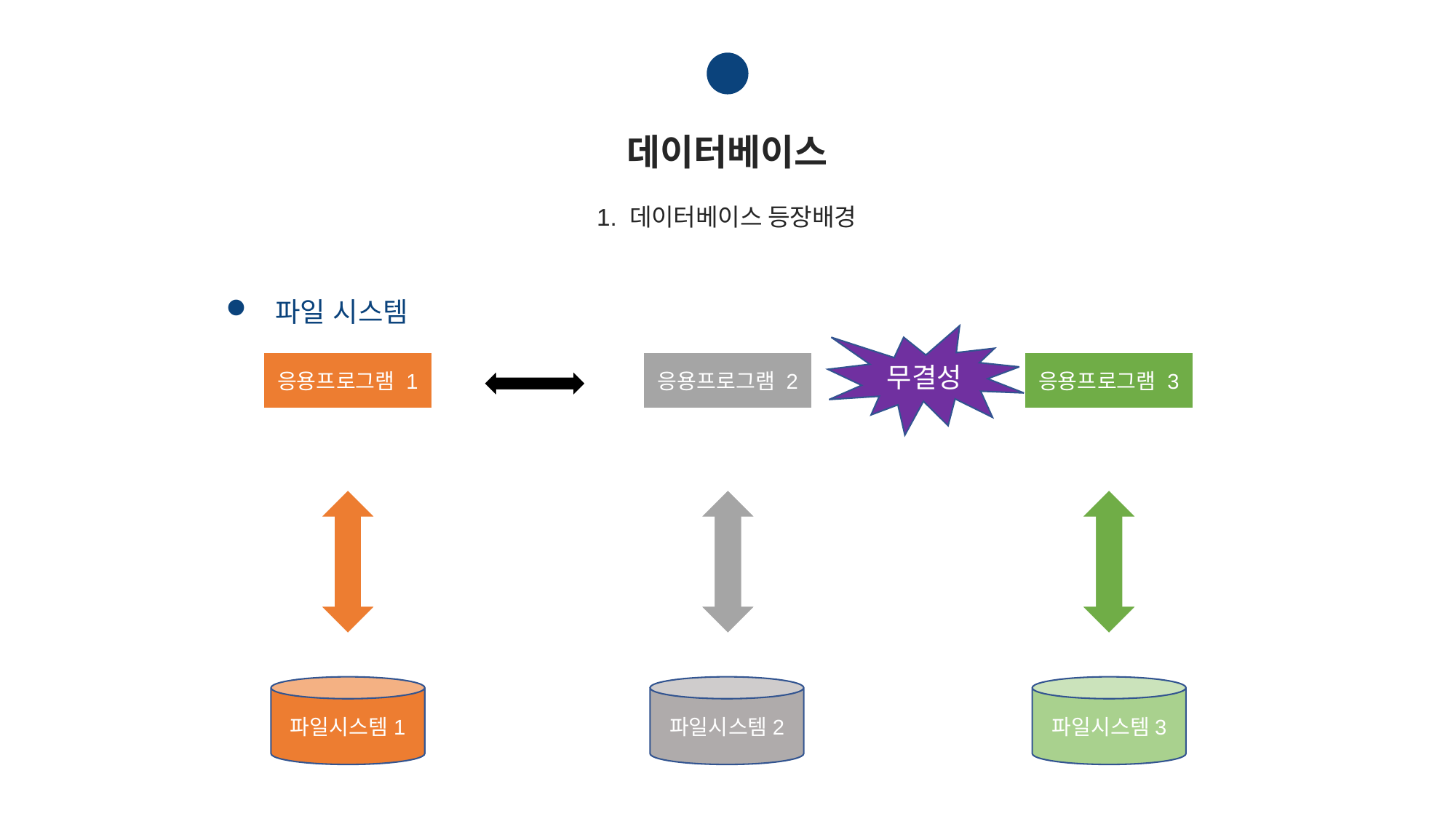

1
데이터베이스
1. 데이터베이스 등장배경
  파일 시스템

무결성

응용프로그램 2
응용프로그램 3
응용프로그램 1

파일시스템2
파일시스템3
파일시스템1